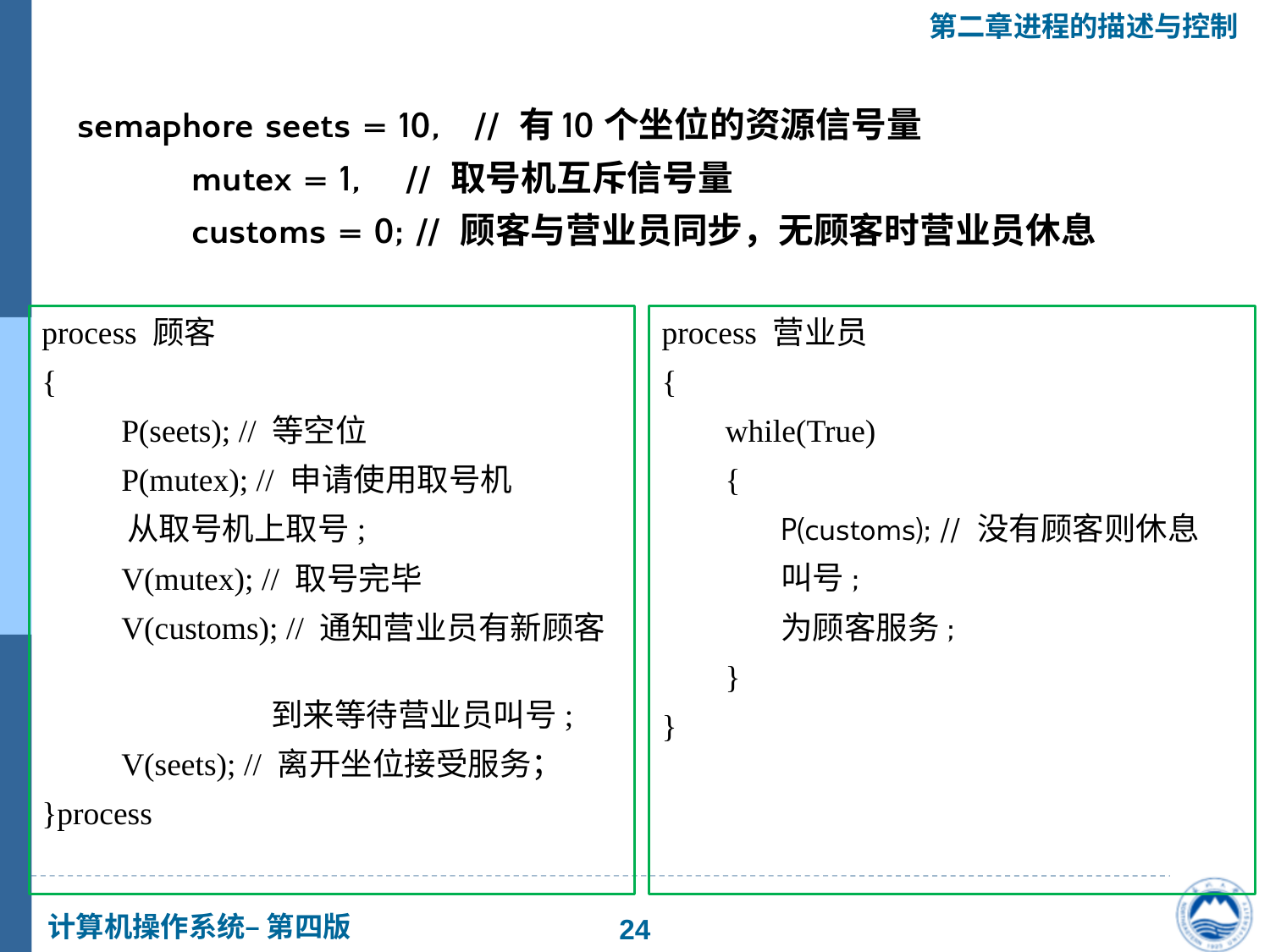

semaphore seets = 10,   // 有10个坐位的资源信号量
          mutex = 1,    // 取号机互斥信号量
          customs = 0; // 顾客与营业员同步，无顾客时营业员休息

process 营业员
{
while(True)
{
P(customs); // 没有顾客则休息
叫号;
为顾客服务;
}
}

process 顾客
{
  P(seets); // 等空位
  P(mutex); // 申请使用取号机
  从取号机上取号;
  V(mutex); // 取号完毕
  V(customs); // 通知营业员有新顾客
                      到来等待营业员叫号;
  V(seets); // 离开坐位接受服务；
}process